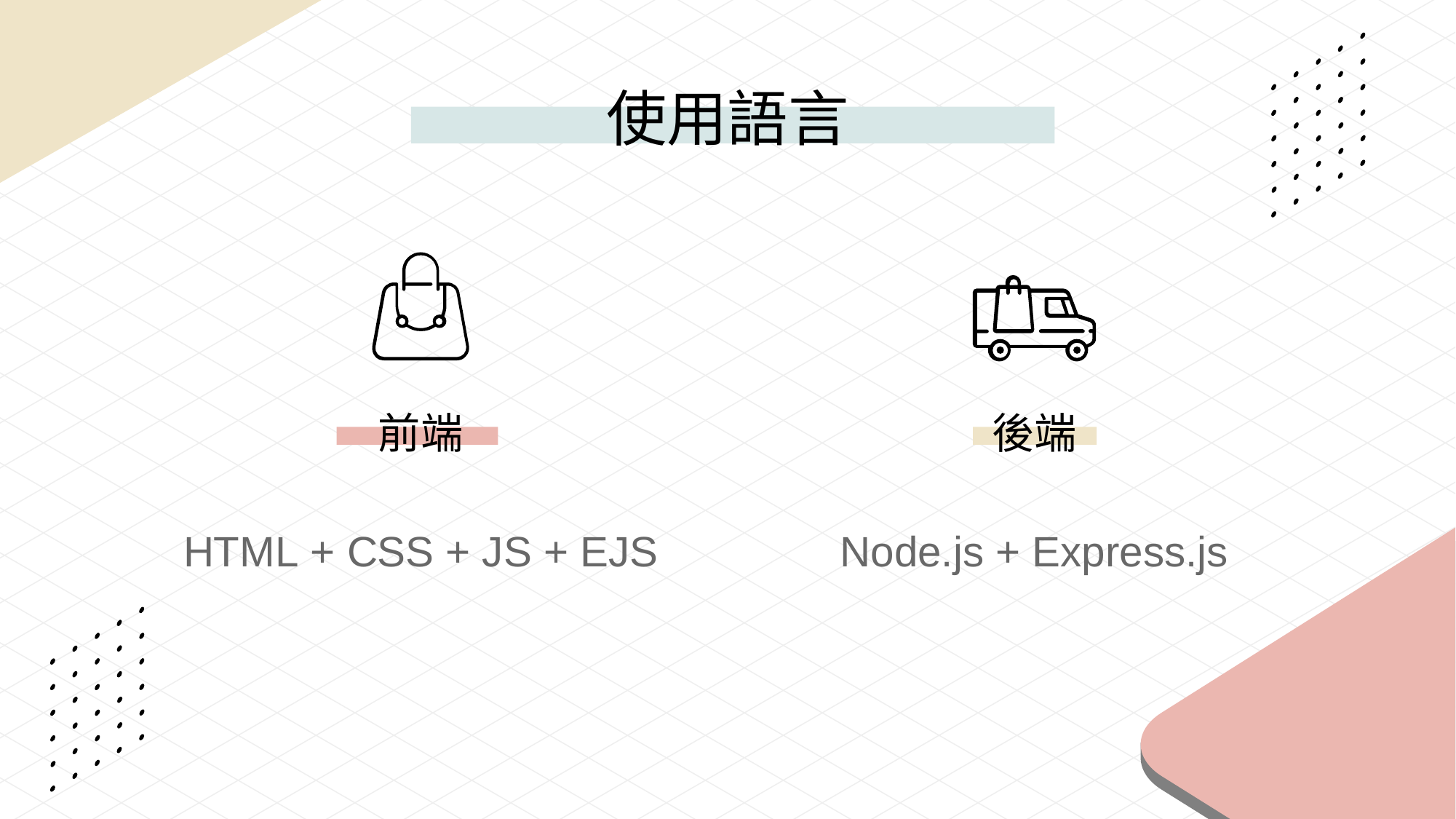

# 使用語言

前端
後端

HTML + CSS + JS + EJS
Node.js + Express.js